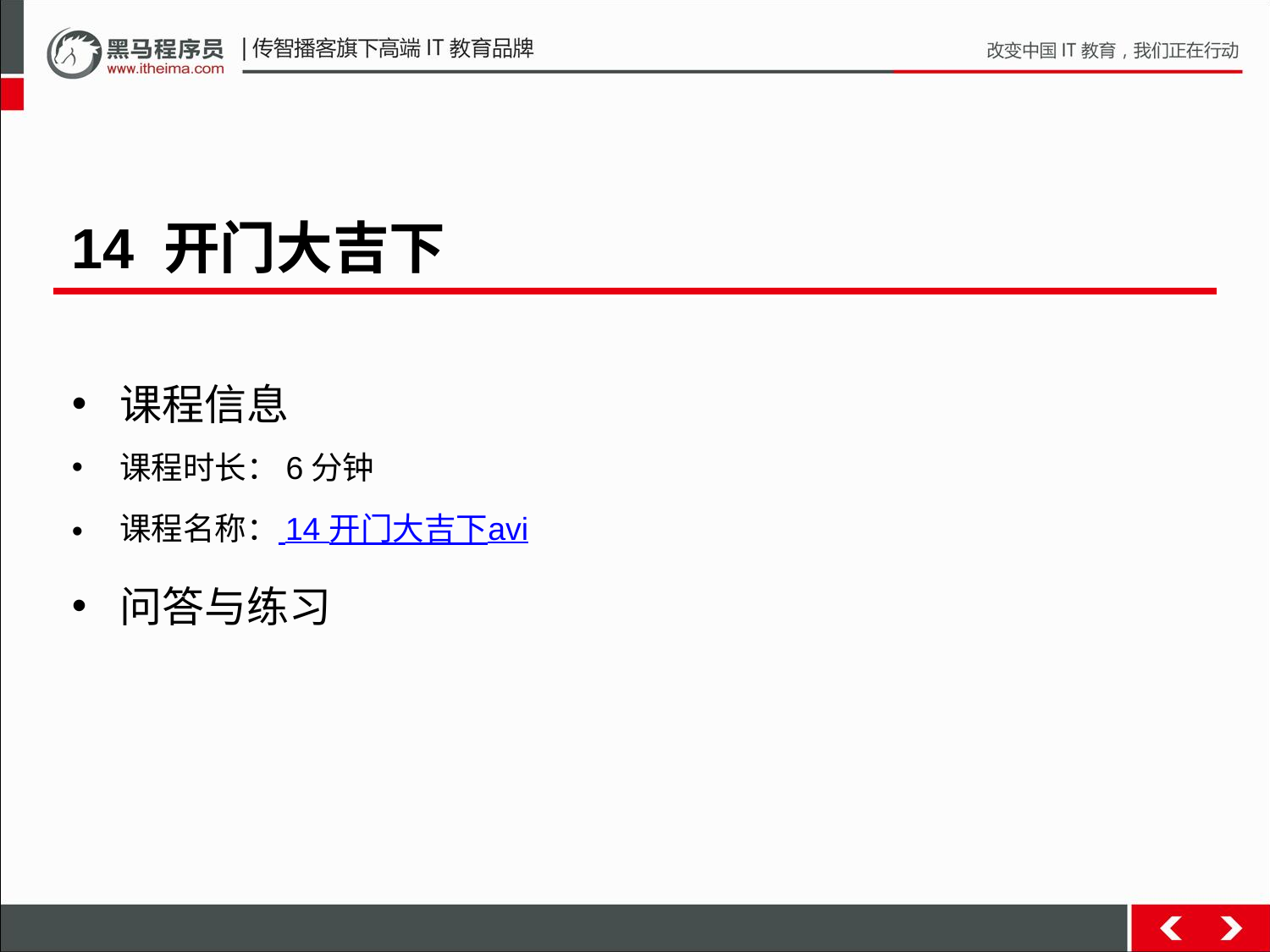

14 开门大吉下
课程信息
课程时长：6分钟
课程名称： 14 开门大吉下avi
问答与练习